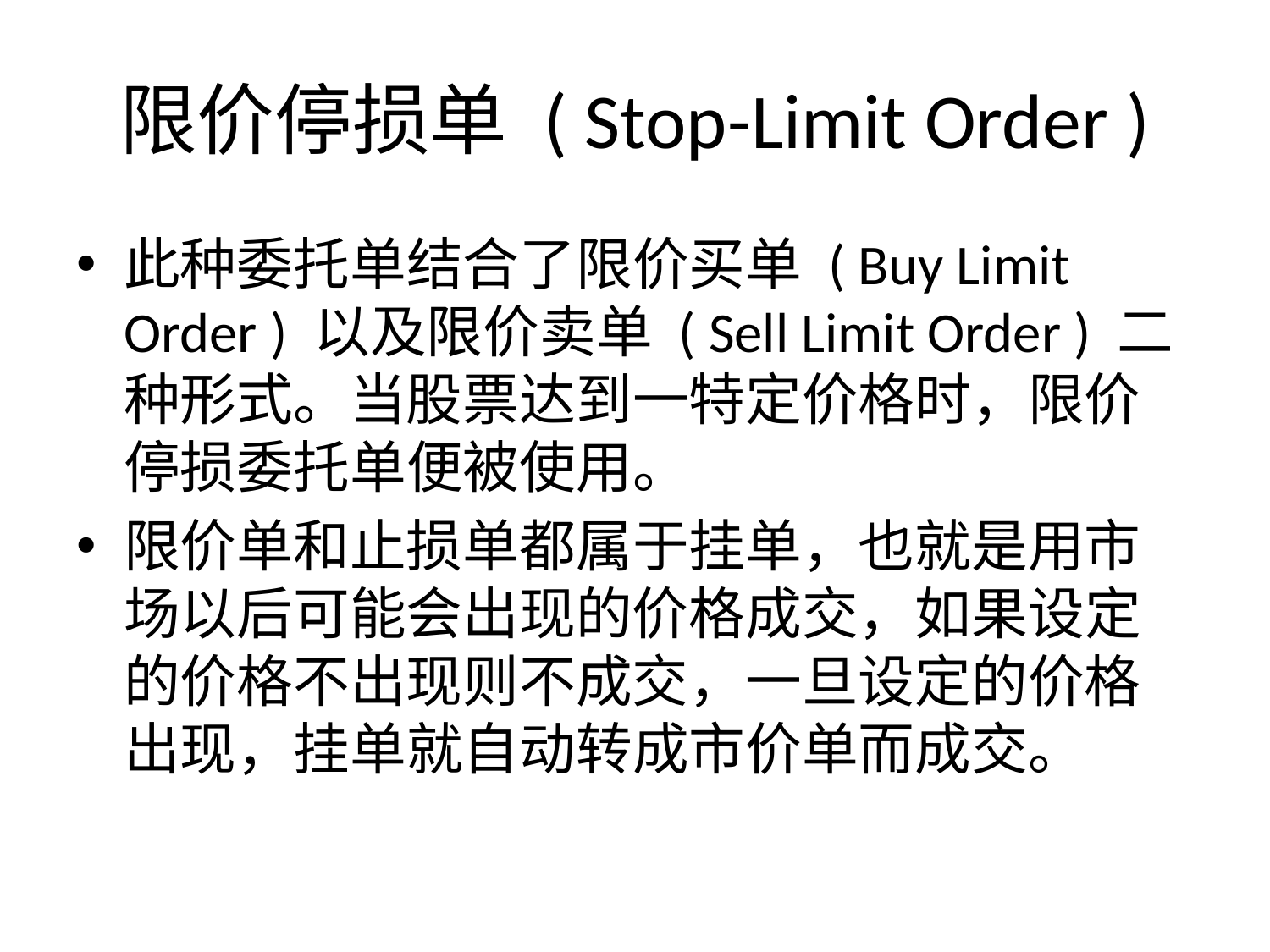

# 限价停损单 ( Stop-Limit Order )
此种委托单结合了限价买单 ( Buy Limit Order ) 以及限价卖单 ( Sell Limit Order ) 二种形式。当股票达到一特定价格时，限价停损委托单便被使用。
限价单和止损单都属于挂单，也就是用市场以后可能会出现的价格成交，如果设定的价格不出现则不成交，一旦设定的价格出现，挂单就自动转成市价单而成交。